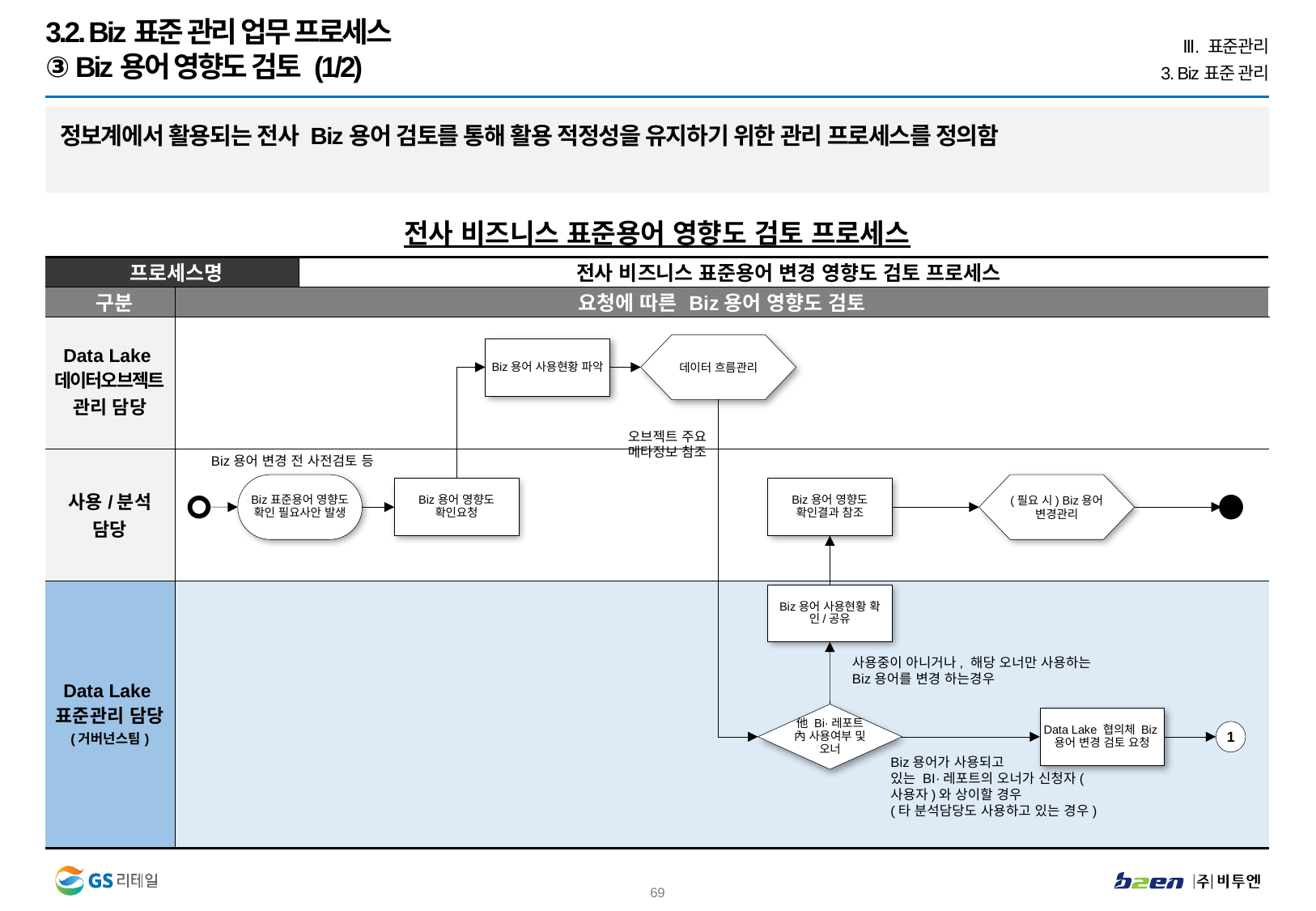

3.2. Biz표준 관리 업무 프로세스
③ Biz용어 영향도 검토 (1/2)
Ⅲ. 표준관리
3. Biz표준 관리
정보계에서 활용되는 전사 Biz용어 검토를 통해 활용 적정성을 유지하기 위한 관리 프로세스를 정의함
전사 비즈니스 표준용어 영향도 검토 프로세스
| 프로세스명 |  | 전사 비즈니스 표준용어 변경 영향도 검토 프로세스 |
| --- | --- | --- |
| 구분 | 요청에 따른 Biz용어 영향도 검토 |  |
| Data Lake 데이터오브젝트 관리 담당 |  |  |
| 사용/분석 담당 |  |  |
| Data Lake 표준관리 담당 (거버넌스팀) |  |  |
데이터 흐름관리
Biz용어 사용현황 파악
오브젝트 주요 메타정보 참조
Biz용어 변경 전 사전검토 등
(필요 시) Biz용어 변경관리
Biz표준용어 영향도 확인 필요사안 발생
Biz용어 영향도 확인결과 참조
Biz용어 영향도 확인요청

Biz용어 사용현황 확인/공유
사용중이 아니거나, 해당 오너만 사용하는
Biz용어를 변경 하는경우
他 Bi·레포트 內 사용여부 및 오너
Data Lake 협의체 Biz용어 변경 검토 요청
1
Biz용어가 사용되고
있는 BI·레포트의 오너가 신청자(사용자)와 상이할 경우
(타 분석담당도 사용하고 있는 경우)
69